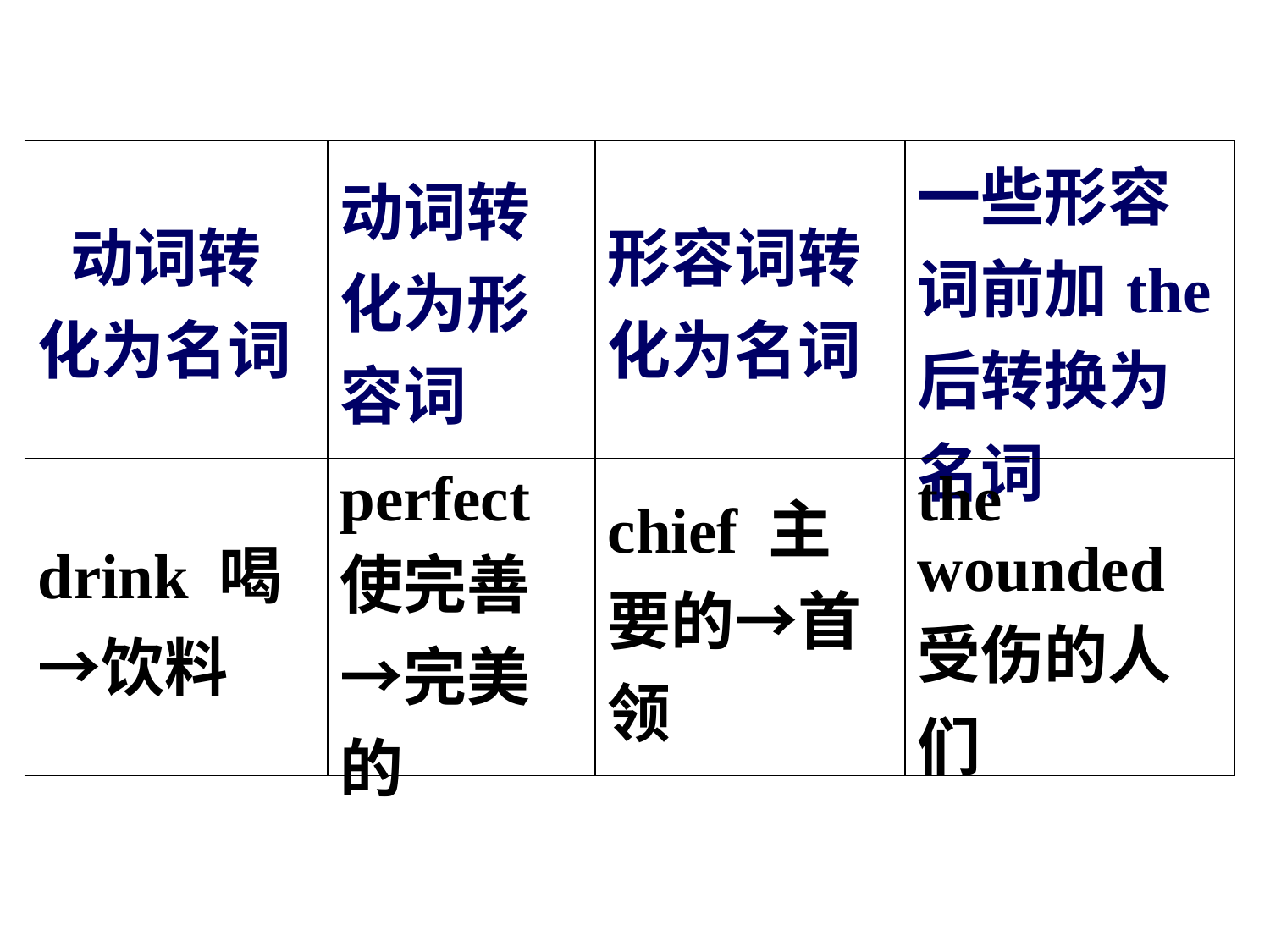

| 动词转化为名词 | 动词转化为形容词 | 形容词转化为名词 | 一些形容词前加the后转换为名词 |
| --- | --- | --- | --- |
| drink 喝→饮料 | perfect 使完善→完美的 | chief 主要的→首领 | the wounded 受伤的人们 |